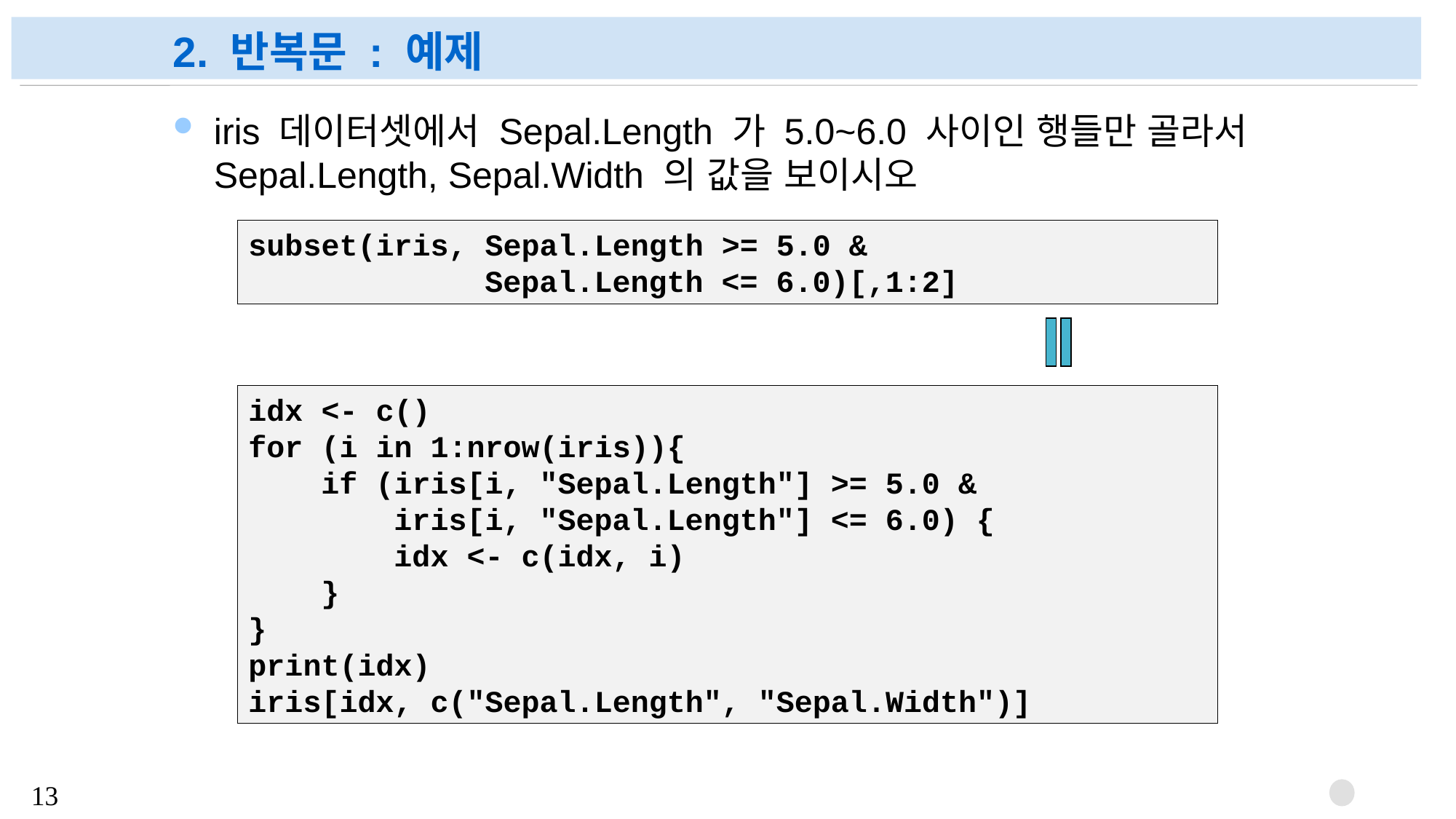

# 2. 반복문 : 예제
iris 데이터셋에서 Sepal.Length 가 5.0~6.0 사이인 행들만 골라서 Sepal.Length, Sepal.Width 의 값을 보이시오
subset(iris, Sepal.Length >= 5.0 &
             Sepal.Length <= 6.0)[,1:2]

idx <- c()
for (i in 1:nrow(iris)){
    if (iris[i, "Sepal.Length"] >= 5.0 &
        iris[i, "Sepal.Length"] <= 6.0) {
        idx <- c(idx, i)
    }
}
print(idx)
iris[idx, c("Sepal.Length", "Sepal.Width")]